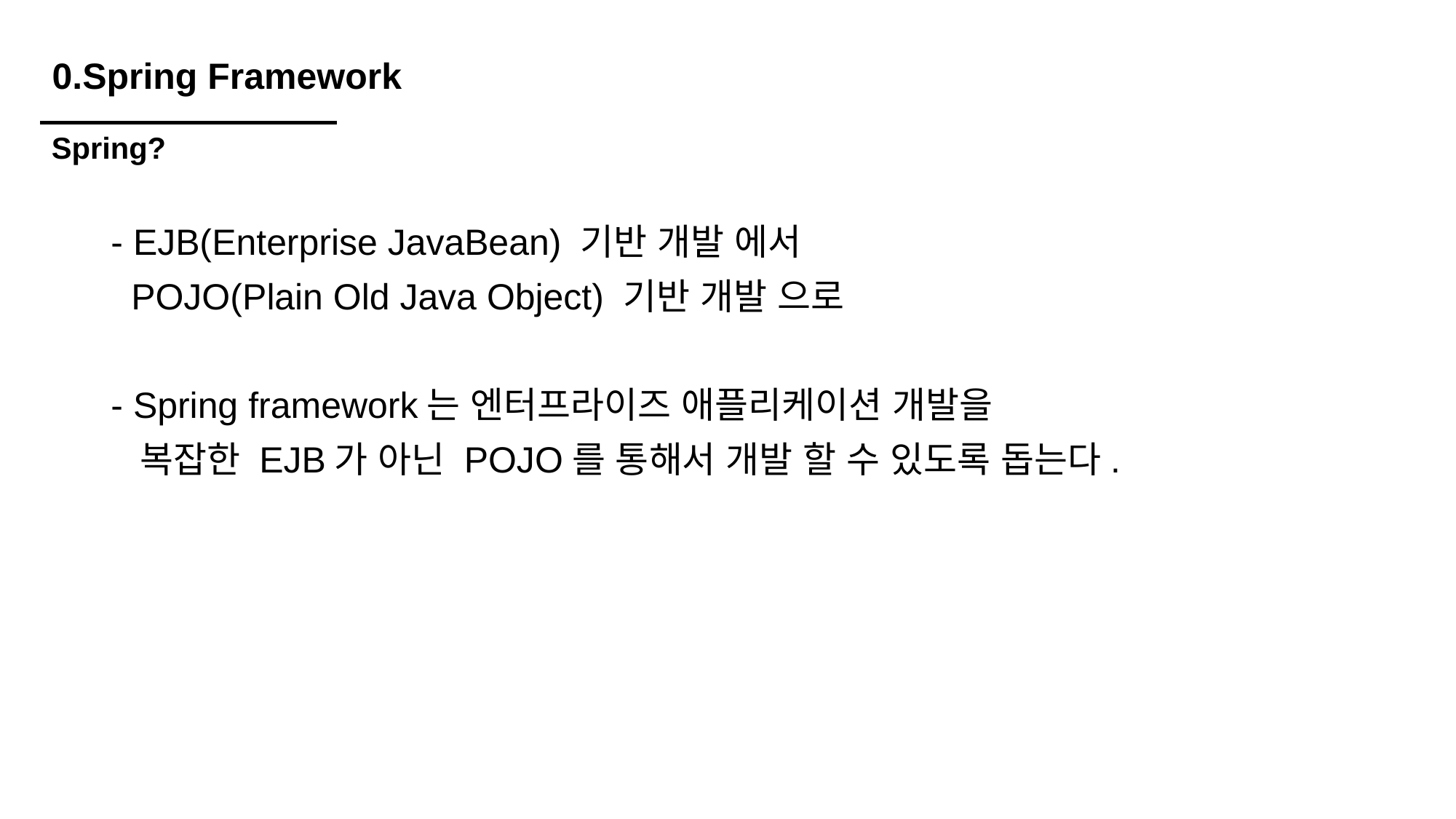

# 0.Spring Framework
Spring?
- EJB(Enterprise JavaBean) 기반 개발 에서
  POJO(Plain Old Java Object) 기반 개발 으로

- Spring framework는 엔터프라이즈 애플리케이션 개발을
  복잡한 EJB가 아닌 POJO를 통해서 개발 할 수 있도록 돕는다.